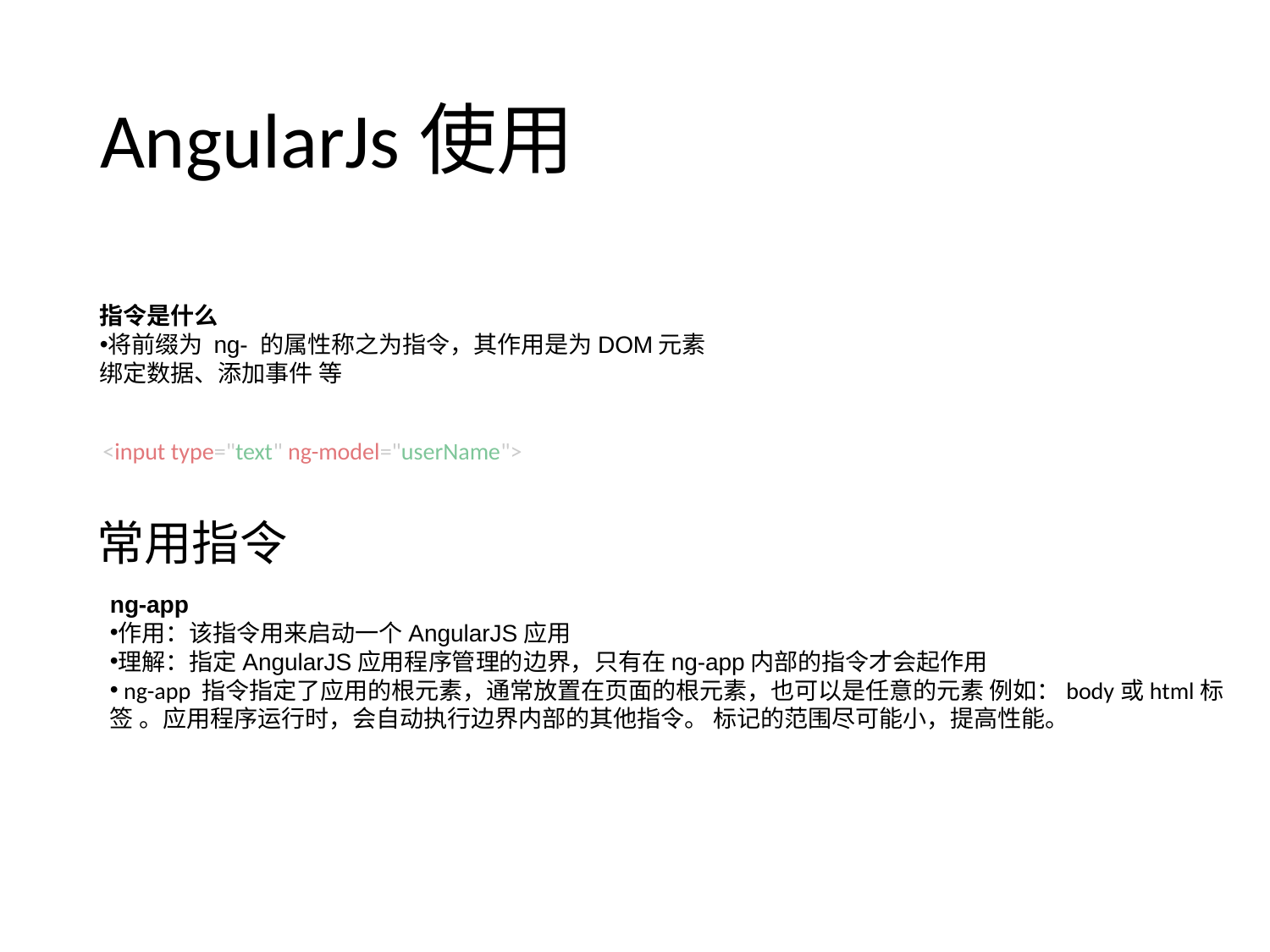

# AngularJs使用
指令是什么
将前缀为 ng- 的属性称之为指令，其作用是为DOM元素绑定数据、添加事件 等

<input type="text" ng-model="userName">
常用指令
ng-app
作用：该指令用来启动一个AngularJS应用
理解：指定AngularJS应用程序管理的边界，只有在ng-app内部的指令才会起作用
 ng-app 指令指定了应用的根元素，通常放置在页面的根元素，也可以是任意的元素 例如：body或html标签 。应用程序运行时，会自动执行边界内部的其他指令。 标记的范围尽可能小，提高性能。